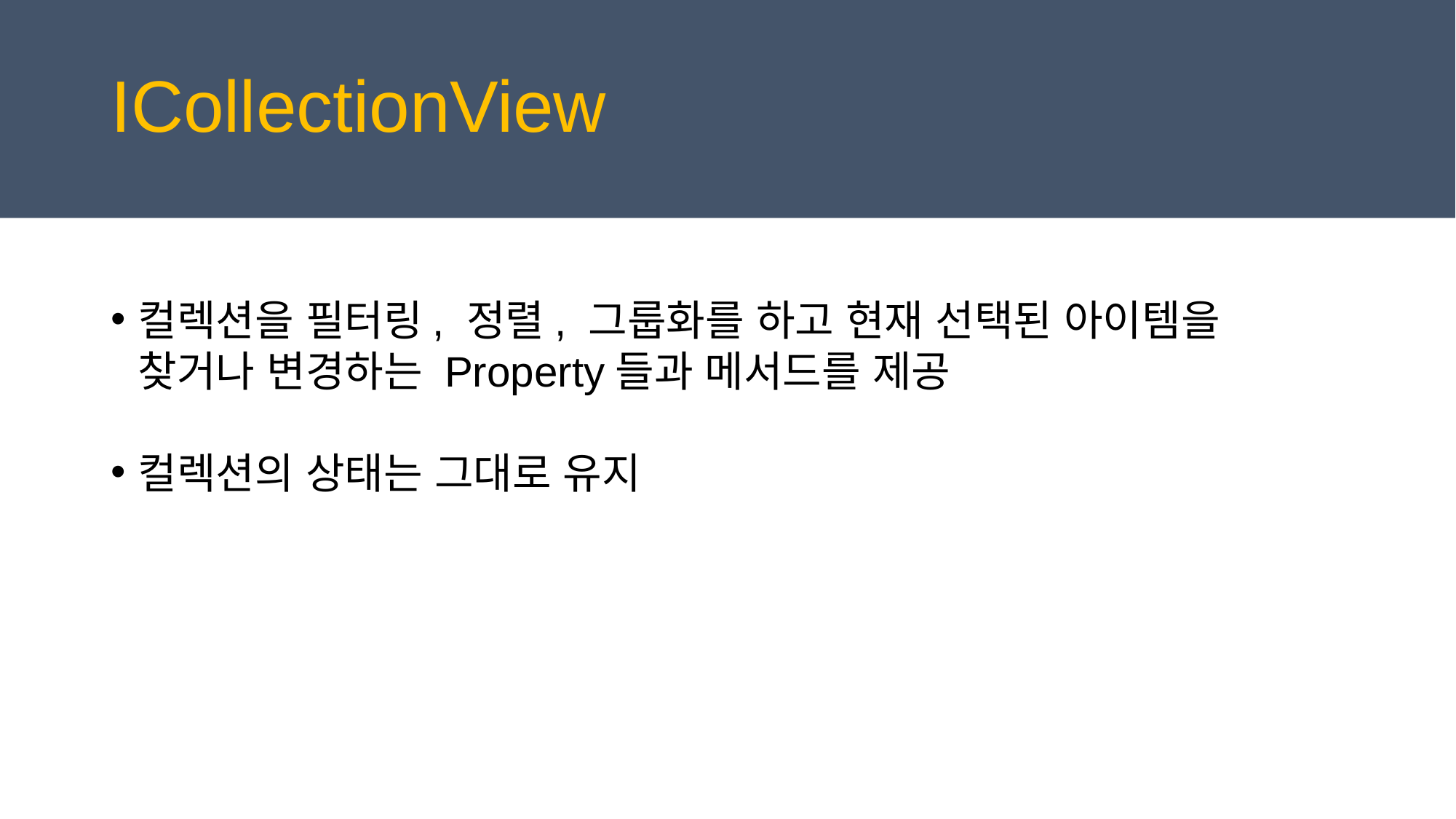

ICollectionView

컬렉션을 필터링, 정렬, 그룹화를 하고 현재 선택된 아이템을  찾거나 변경하는 Property들과 메서드를 제공

컬렉션의 상태는 그대로 유지